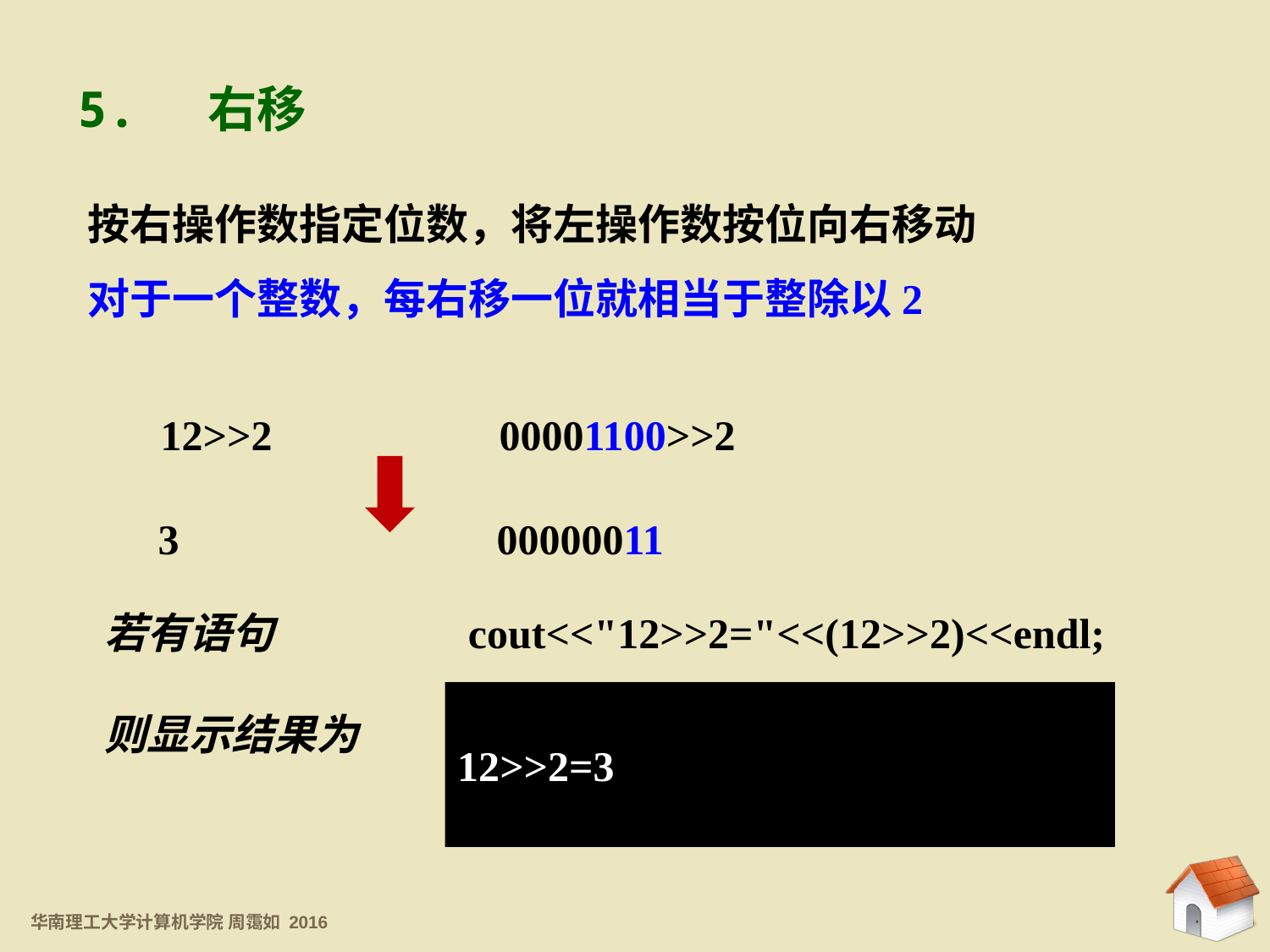

5.  右移
按右操作数指定位数，将左操作数按位向右移动
对于一个整数，每右移一位就相当于整除以2
     12>>2		 00001100>>2

 3  		         00000011
若有语句		 cout<<"12>>2="<<(12>>2)<<endl;
则显示结果为

12>>2=3